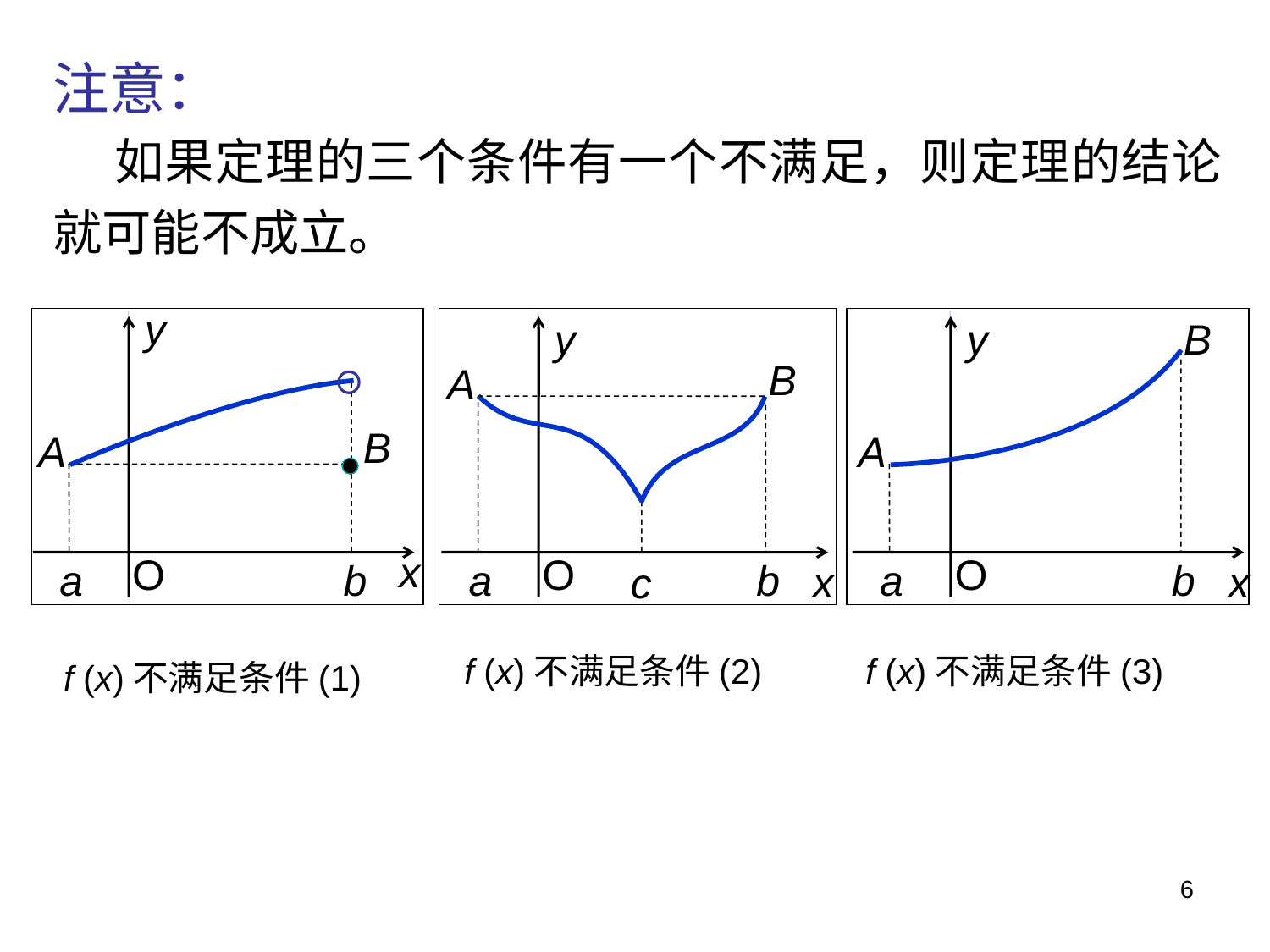

注意：
    如果定理的三个条件有一个不满足，则定理的结论就可能不成立。

 y

B
A

O

a
b
x

 y

B
A

O

c
a
b
x

 y
B

A

O

a
b
x
 f (x)不满足条件(2)
 f (x)不满足条件(3)
 f (x)不满足条件(1)
6